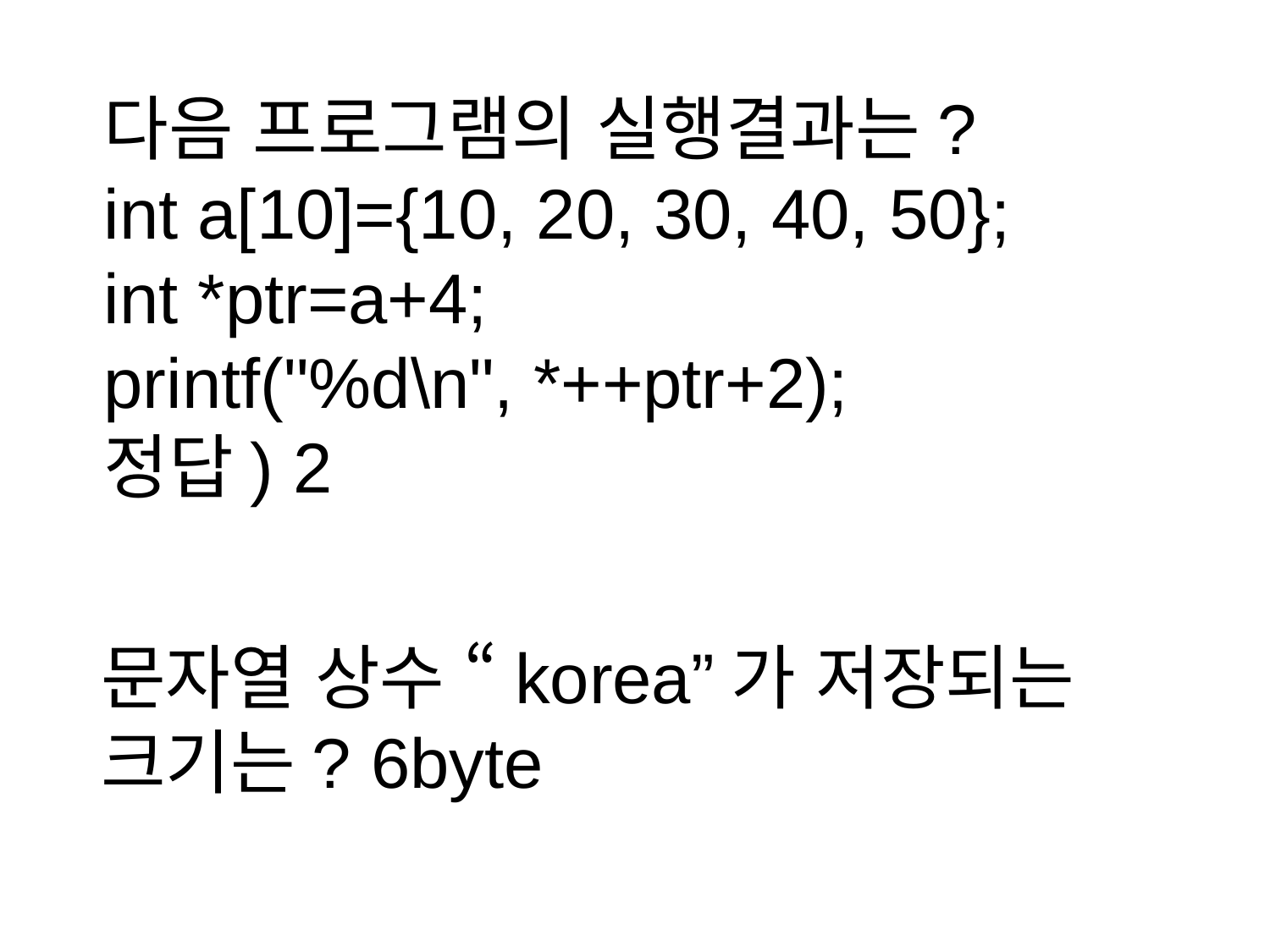

다음 프로그램의 실행결과는?
int a[10]={10, 20, 30, 40, 50};
int *ptr=a+4;
printf("%d\n", *++ptr+2);
정답) 2
문자열 상수 “korea”가 저장되는
크기는? 6byte